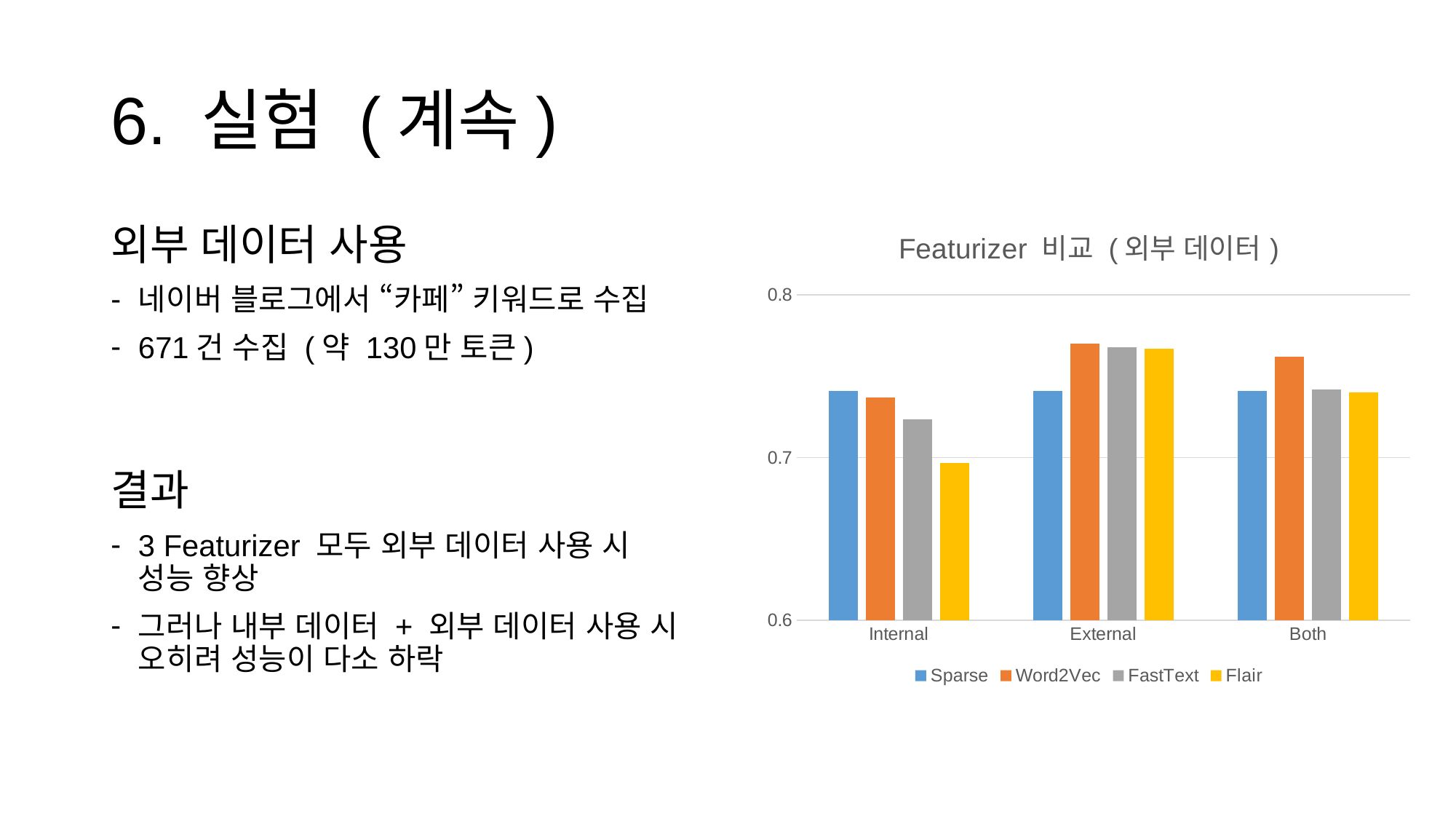

# 6. 실험 (계속)

### Chart: Featurizer 비교 (외부 데이터)

| Category | Sparse | Word2Vec | FastText | Flair |
|---|---|---|---|---|
| Internal | 0.7409 | 0.7369 | 0.7234 | 0.6966 |
| External | 0.7409 | 0.77 | 0.7676 | 0.767 |
| Both | 0.7409 | 0.7618 | 0.7416 | 0.7402 |
외부 데이터 사용
네이버 블로그에서 “카페” 키워드로 수집
671건 수집 (약 130만 토큰)
결과
3 Featurizer 모두 외부 데이터 사용 시 성능 향상
그러나 내부 데이터 + 외부 데이터 사용 시 오히려 성능이 다소 하락